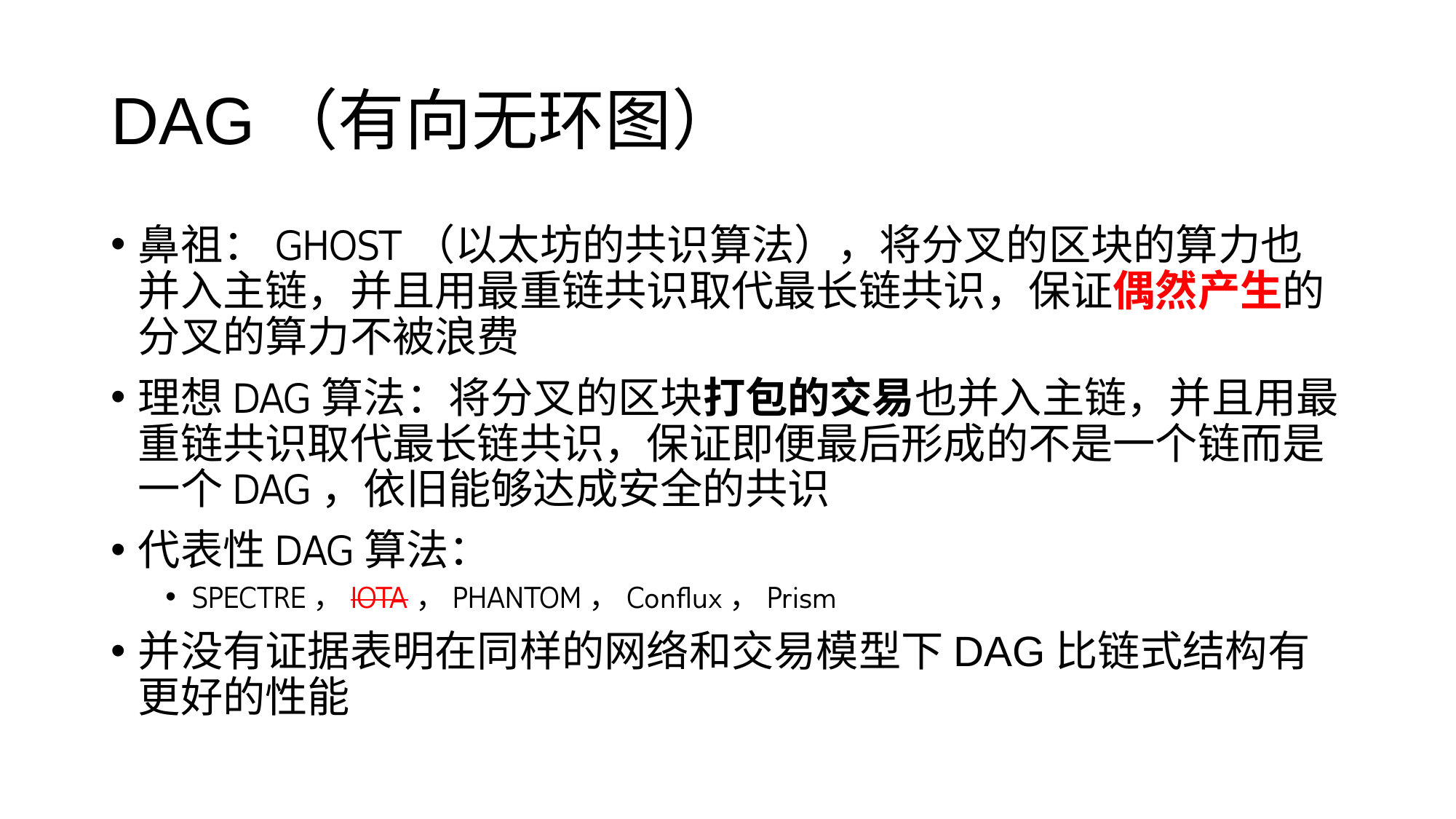

# DAG（有向无环图）
鼻祖：GHOST（以太坊的共识算法），将分叉的区块的算力也并入主链，并且用最重链共识取代最长链共识，保证偶然产生的分叉的算力不被浪费
理想DAG算法：将分叉的区块打包的交易也并入主链，并且用最重链共识取代最长链共识，保证即便最后形成的不是一个链而是一个DAG，依旧能够达成安全的共识
代表性DAG算法：
SPECTRE，IOTA，PHANTOM，Conflux，Prism
并没有证据表明在同样的网络和交易模型下DAG比链式结构有更好的性能